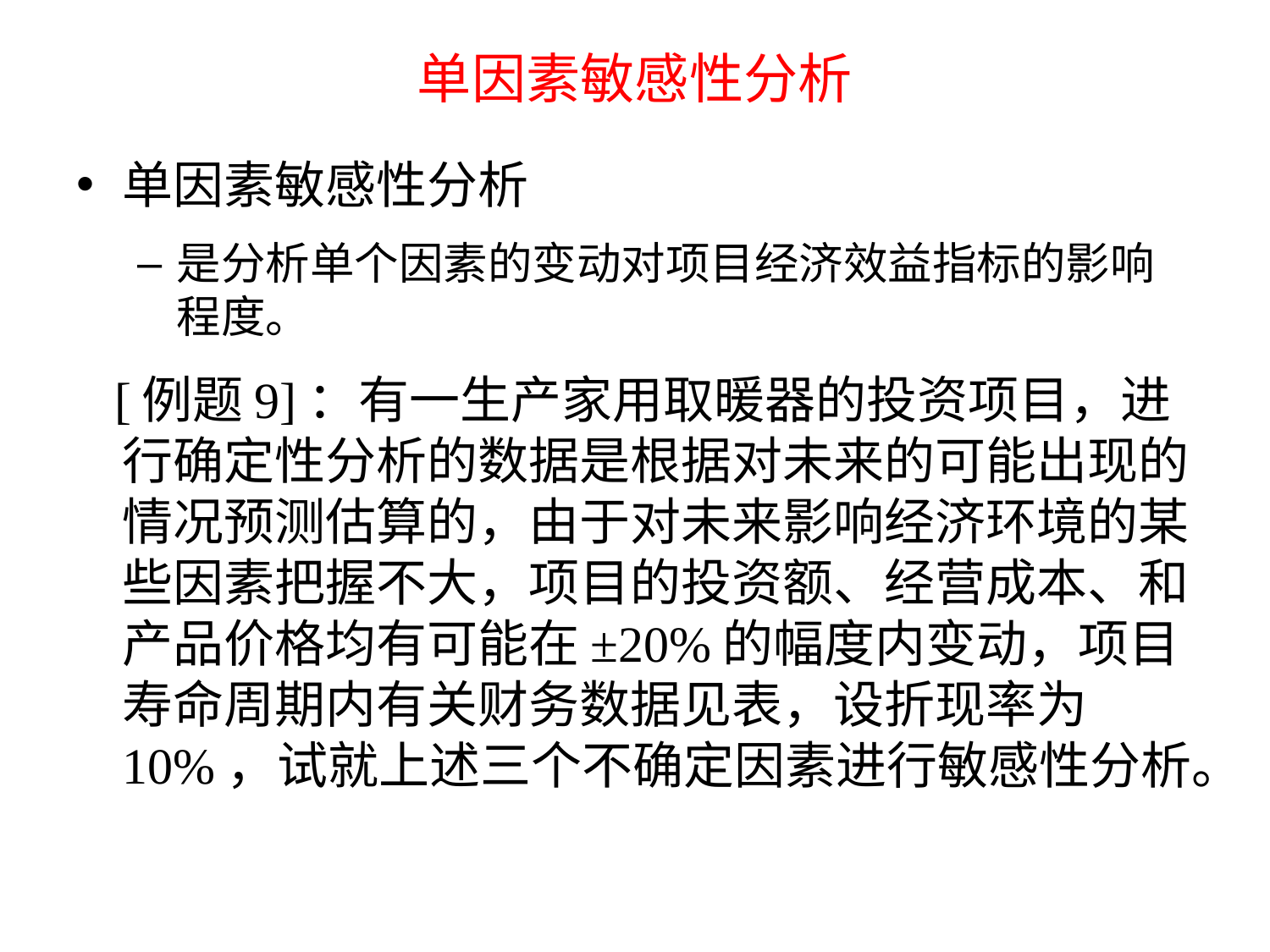

# 单因素敏感性分析
单因素敏感性分析
是分析单个因素的变动对项目经济效益指标的影响程度。
   [例题9]：有一生产家用取暖器的投资项目，进行确定性分析的数据是根据对未来的可能出现的情况预测估算的，由于对未来影响经济环境的某些因素把握不大，项目的投资额、经营成本、和产品价格均有可能在±20%的幅度内变动，项目寿命周期内有关财务数据见表，设折现率为10%，试就上述三个不确定因素进行敏感性分析。